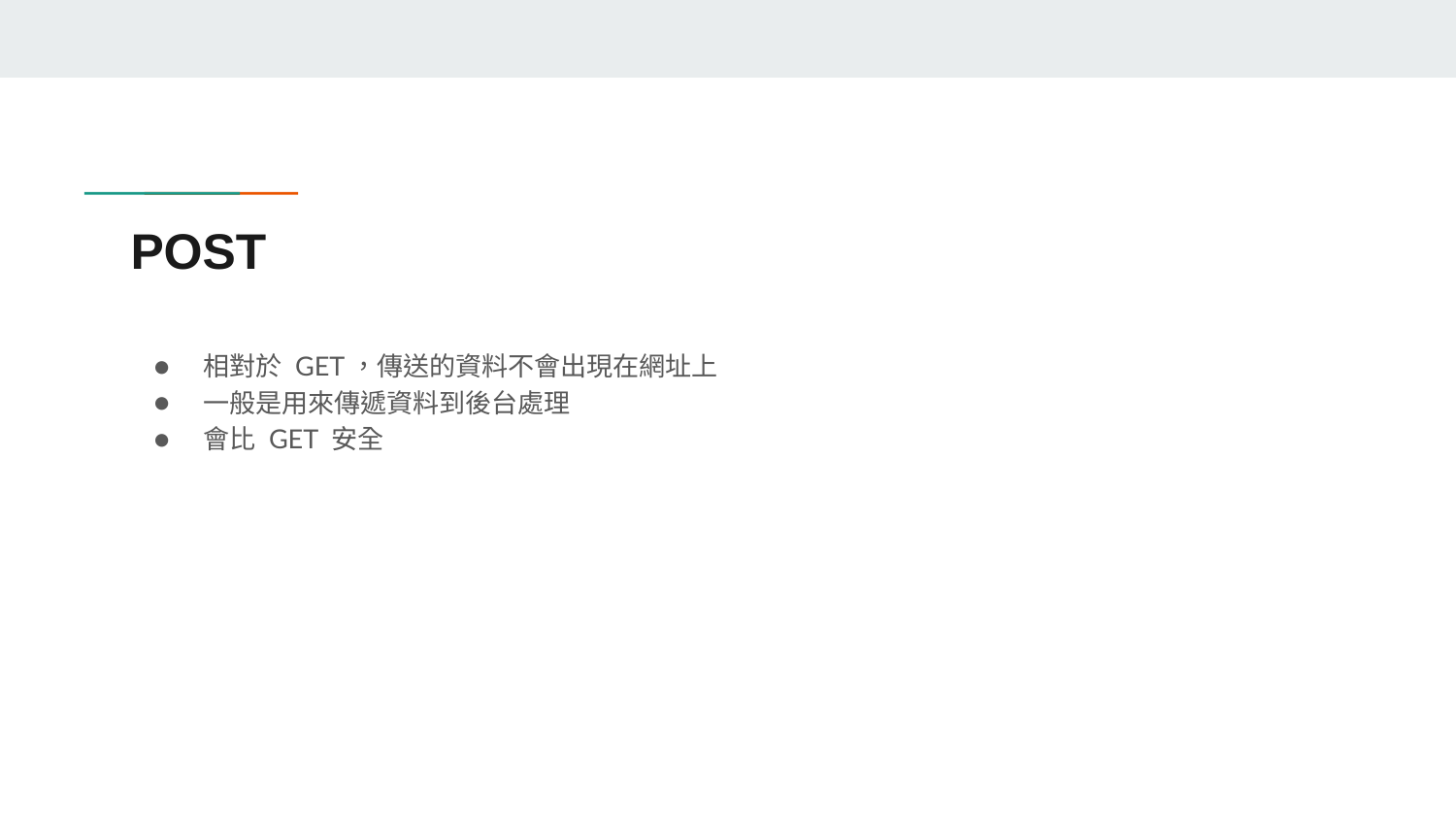

# POST
相對於 GET，傳送的資料不會出現在網址上
一般是用來傳遞資料到後台處理
會比 GET 安全